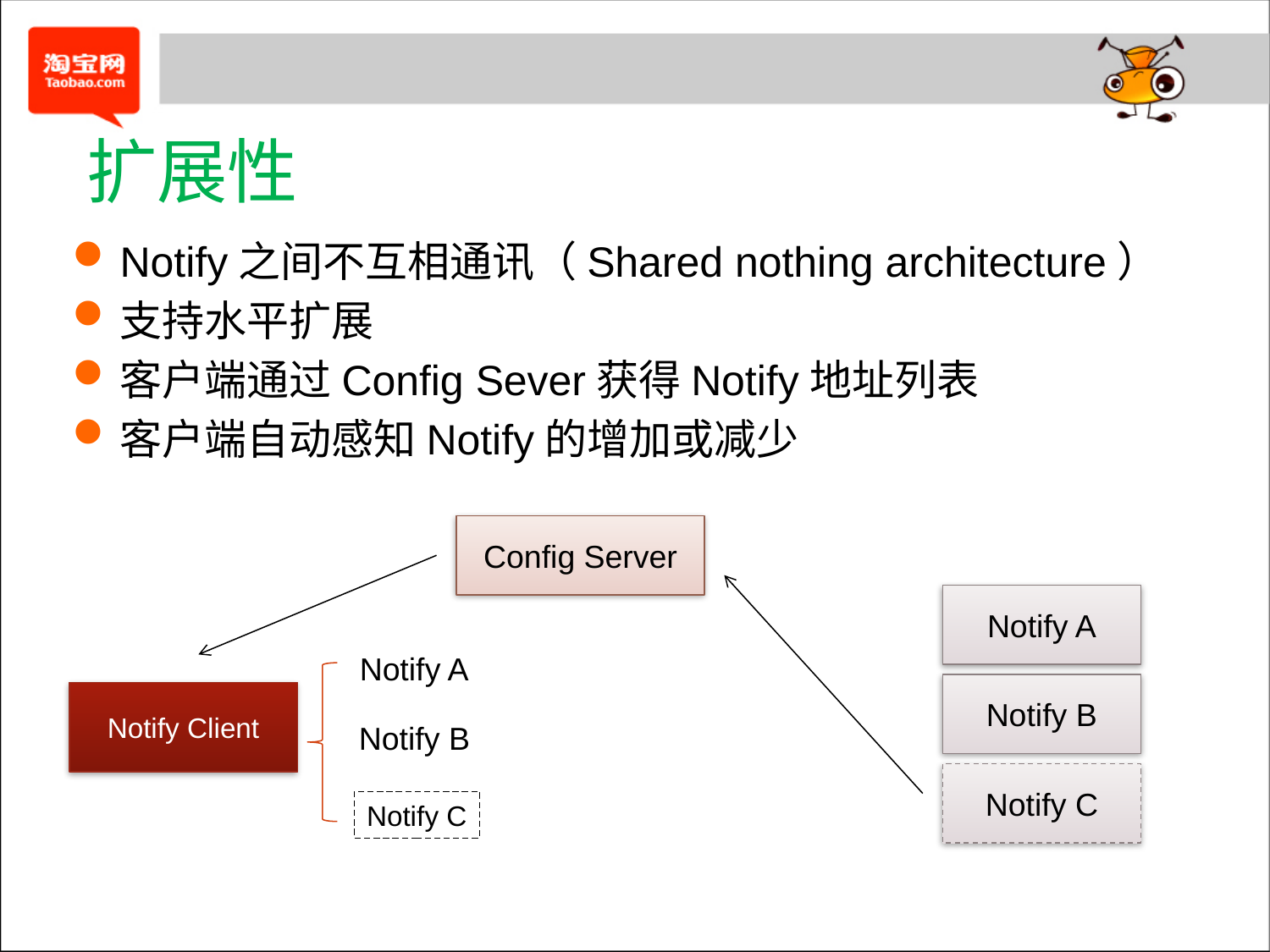

# 扩展性
Notify之间不互相通讯（Shared nothing architecture）
支持水平扩展
客户端通过Config Sever获得Notify地址列表
客户端自动感知Notify的增加或减少
Config Server
Notify A
Notify A

Notify B
Notify Client
Notify B
Notify C
Notify C